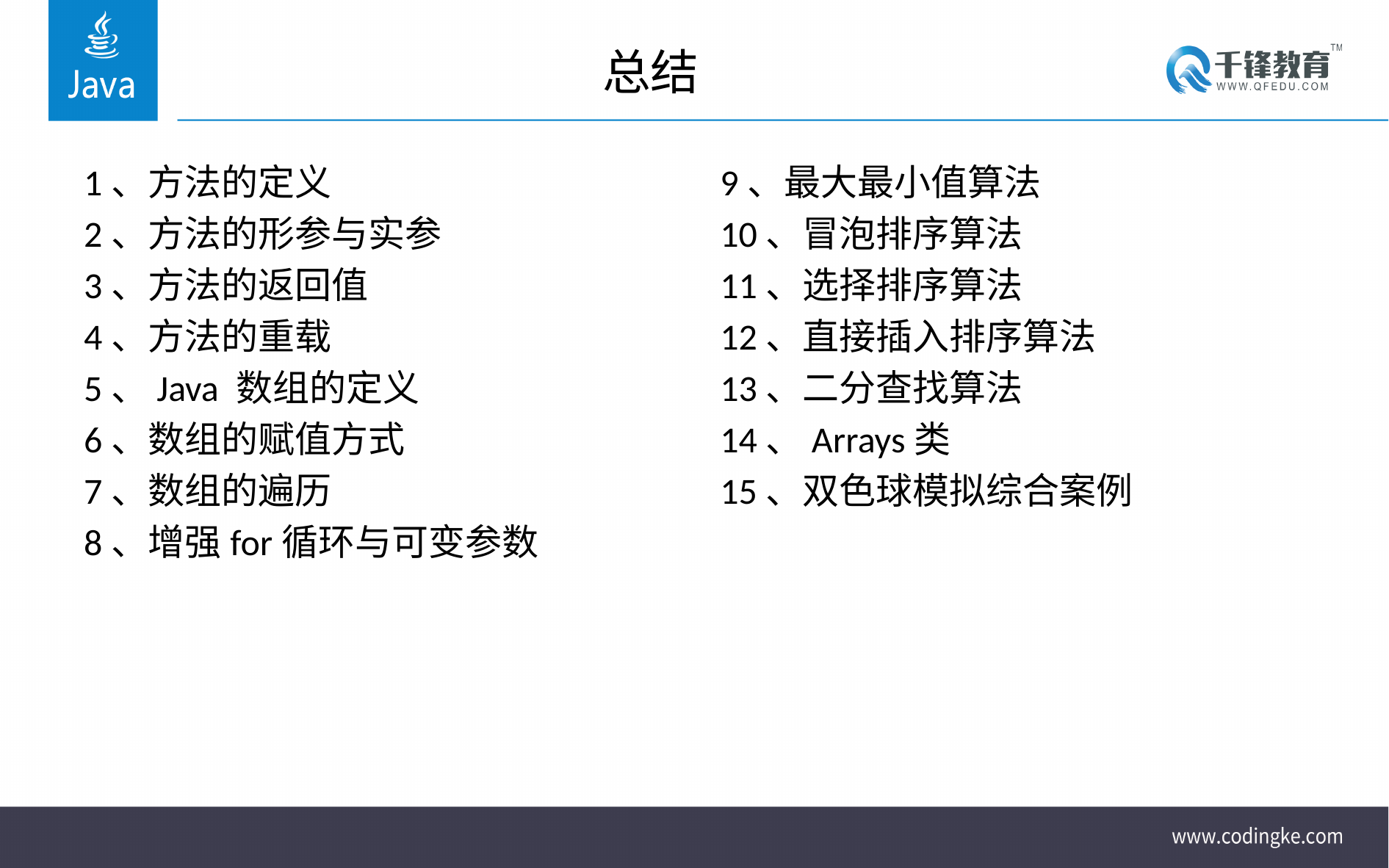

# 总结
1、方法的定义
2、方法的形参与实参
3、方法的返回值
4、方法的重载
5、Java 数组的定义
6、数组的赋值方式
7、数组的遍历
8、增强for循环与可变参数

9、最大最小值算法
10、冒泡排序算法
11、选择排序算法
12、直接插入排序算法
13、二分查找算法
14、Arrays类
15、双色球模拟综合案例